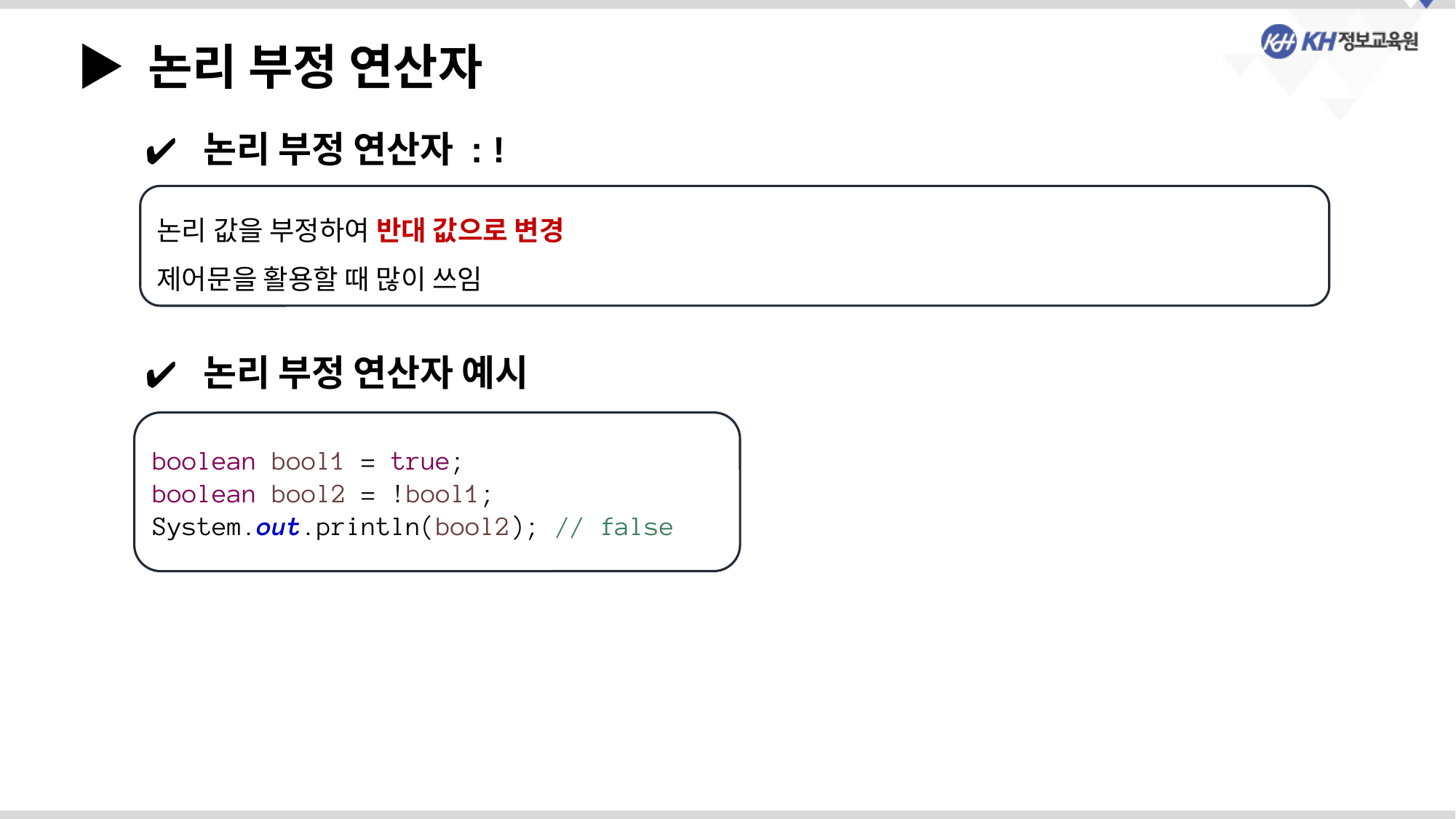

▶ 논리 부정 연산자
 논리 부정 연산자 : !
논리 값을 부정하여 반대 값으로 변경
제어문을 활용할 때 많이 쓰임
 논리 부정 연산자 예시
boolean bool1 = true;
boolean bool2 = !bool1;
System.out.println(bool2); // false